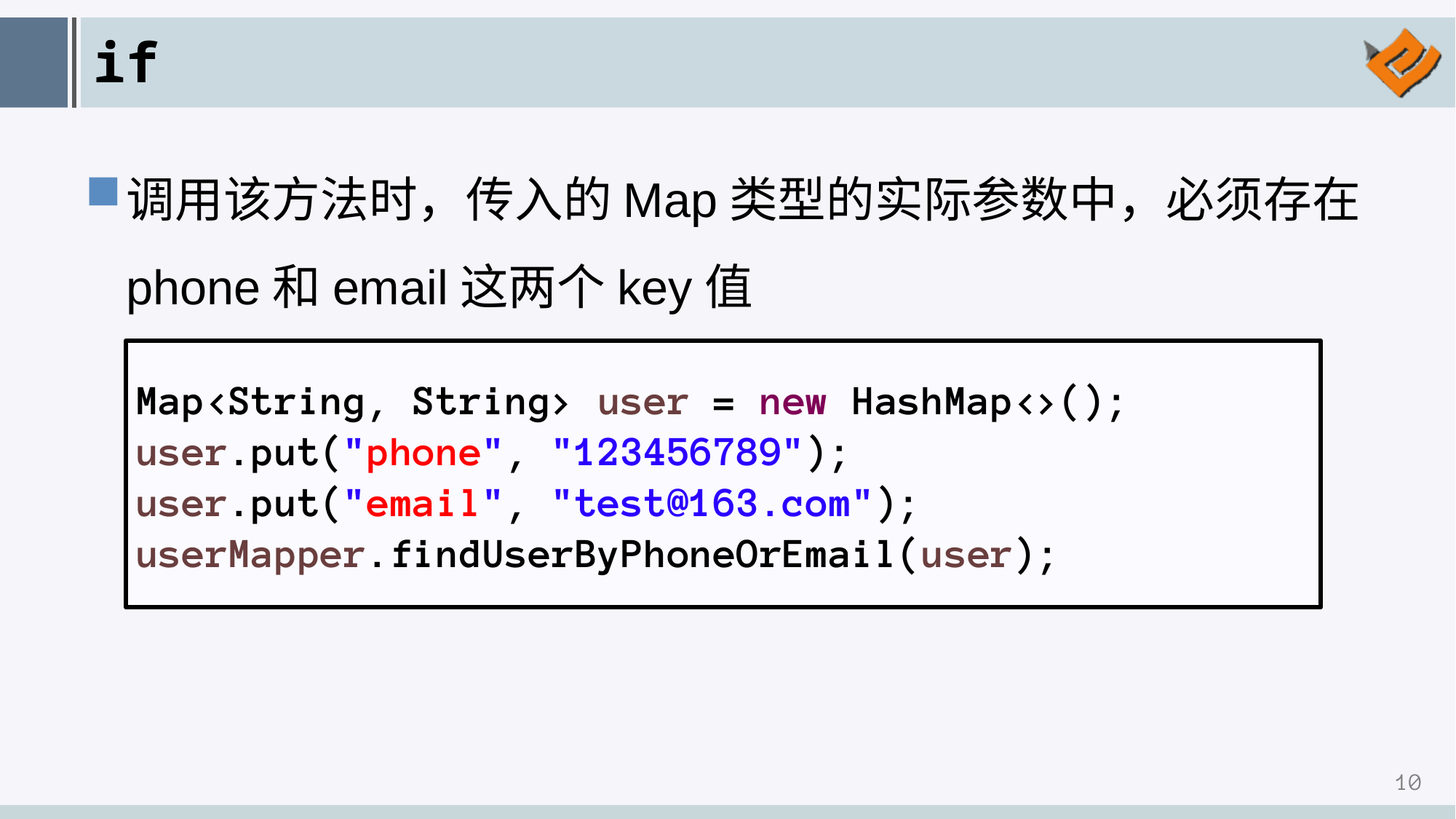

# if
调用该方法时，传入的Map类型的实际参数中，必须存在phone和email这两个key值
Map<String, String> user = new HashMap<>();
user.put("phone", "123456789");
user.put("email", "test@163.com"); userMapper.findUserByPhoneOrEmail(user);